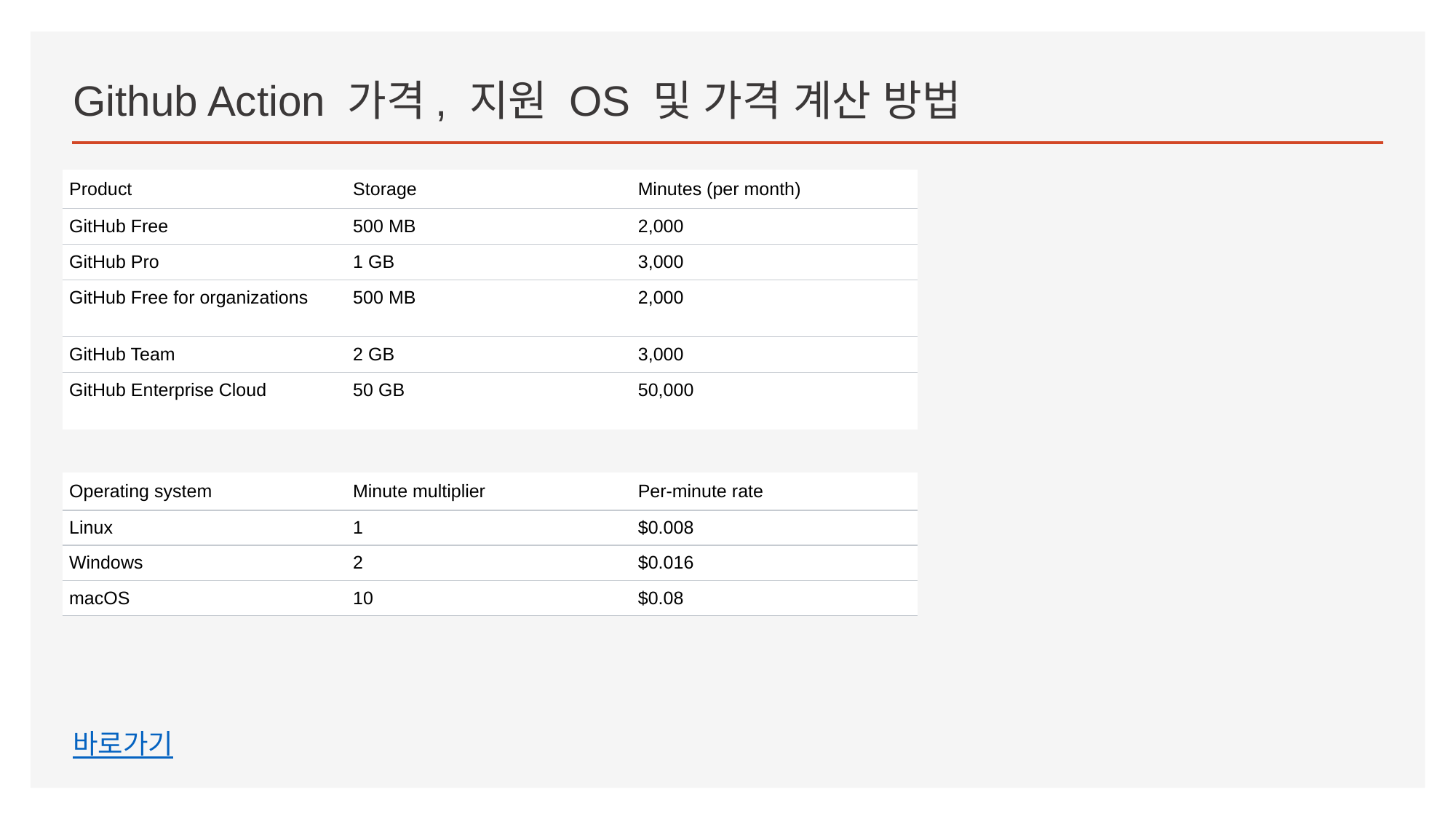

# Github Action 가격, 지원 OS 및 가격 계산 방법
| Product | Storage | Minutes (per month) |
| --- | --- | --- |
| GitHub Free | 500 MB | 2,000 |
| GitHub Pro | 1 GB | 3,000 |
| GitHub Free for organizations | 500 MB | 2,000 |
| GitHub Team | 2 GB | 3,000 |
| GitHub Enterprise Cloud | 50 GB | 50,000 |
| Operating system | Minute multiplier | Per-minute rate |
| --- | --- | --- |
| Linux | 1 | $0.008 |
| Windows | 2 | $0.016 |
| macOS | 10 | $0.08 |
바로가기